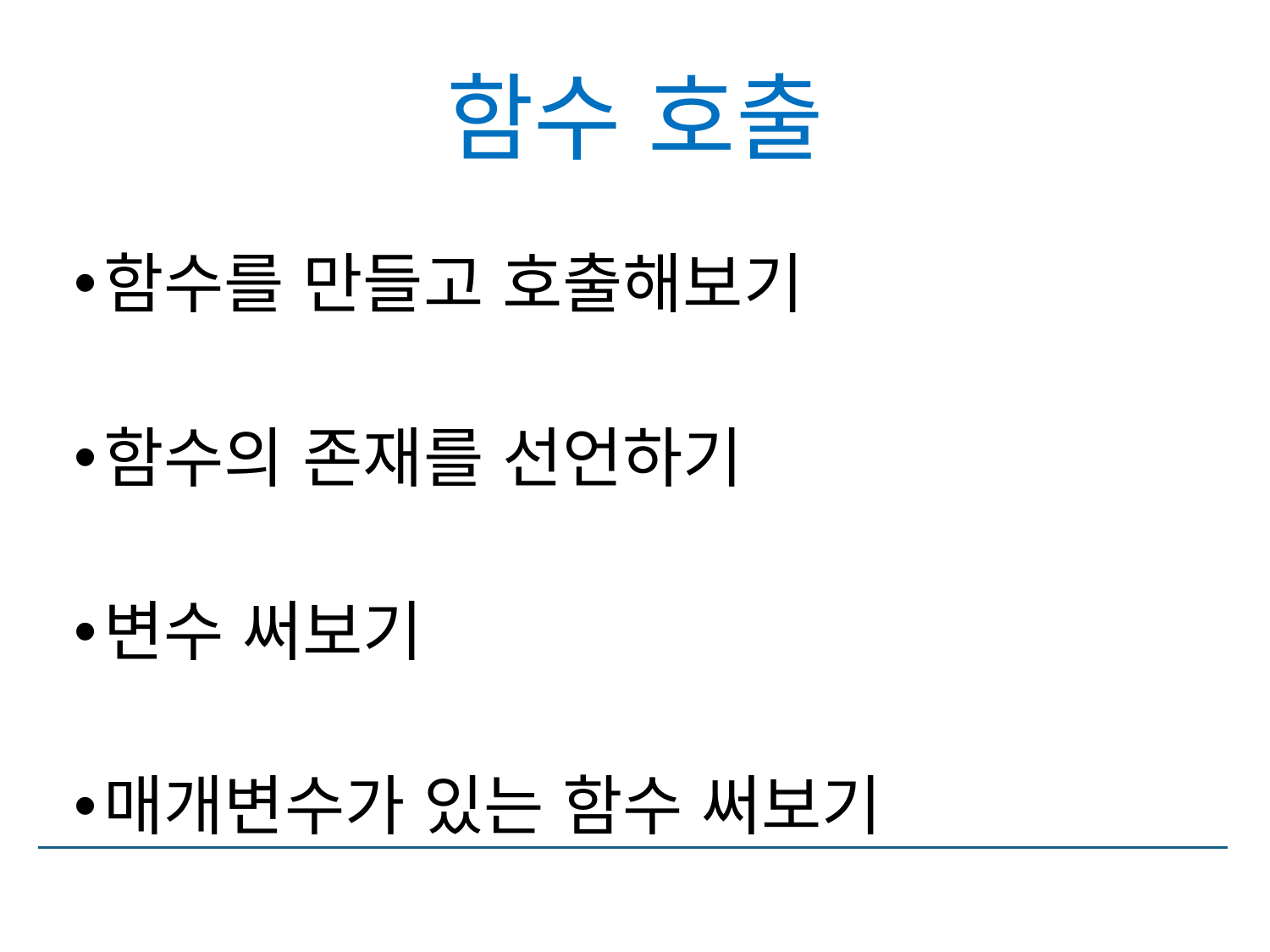

# 함수 호출
함수를 만들고 호출해보기

함수의 존재를 선언하기

변수 써보기

매개변수가 있는 함수 써보기